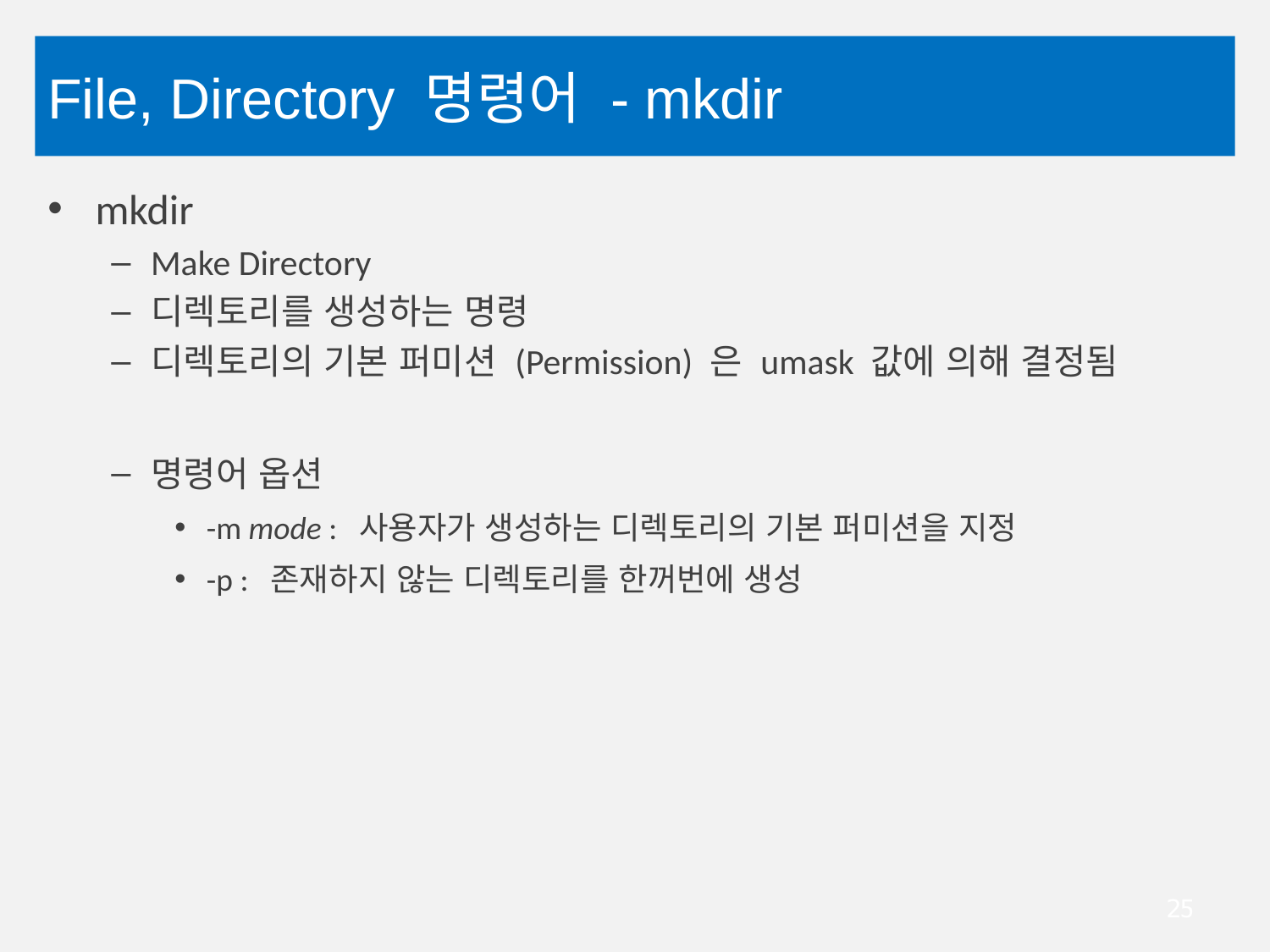

# File, Directory 명령어 - mkdir
mkdir
Make Directory
디렉토리를 생성하는 명령
디렉토리의 기본 퍼미션 (Permission) 은 umask 값에 의해 결정됨

명령어 옵션
-m mode :  사용자가 생성하는 디렉토리의 기본 퍼미션을 지정
-p :  존재하지 않는 디렉토리를 한꺼번에 생성
25